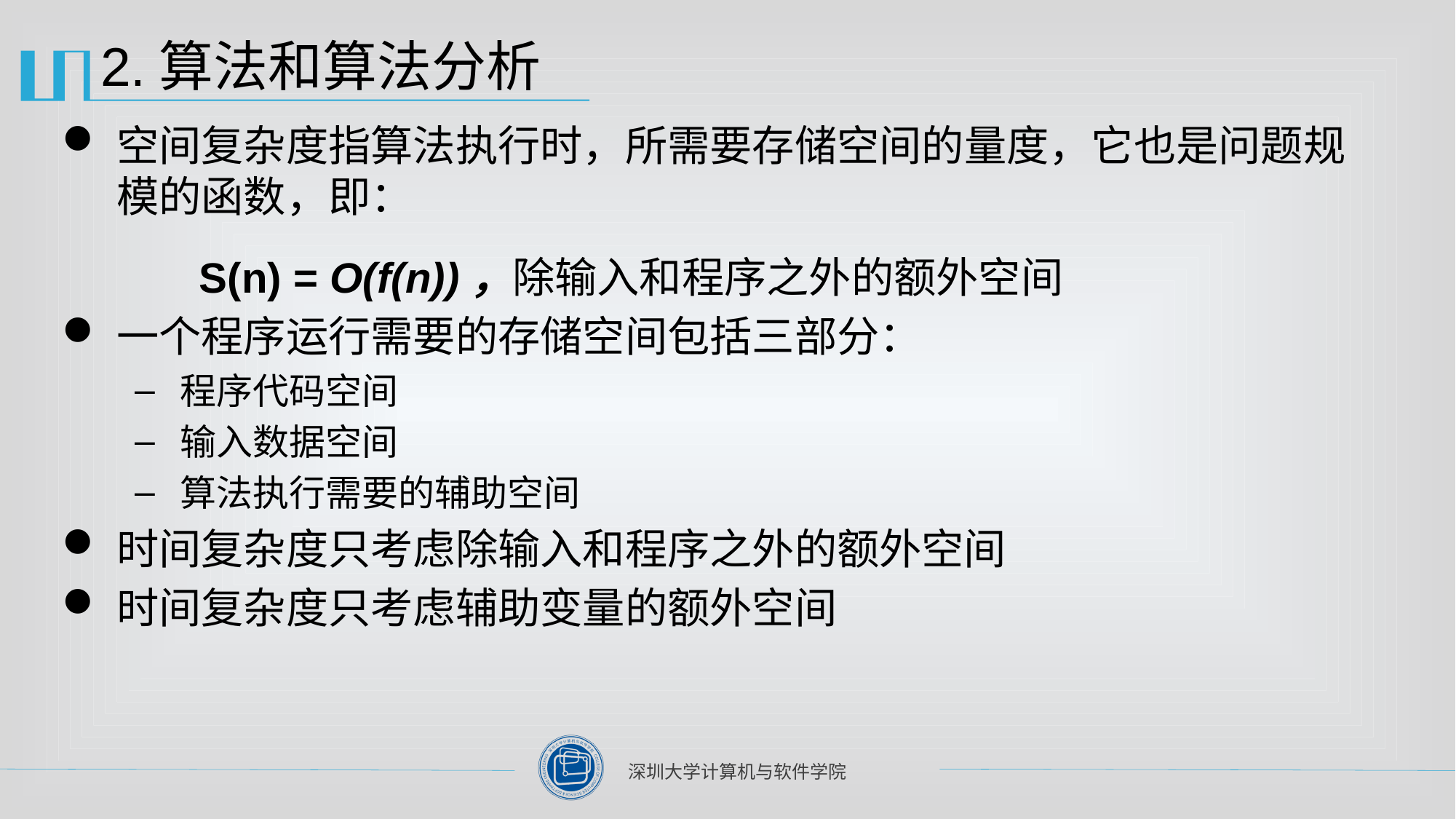

# 2.算法和算法分析
空间复杂度指算法执行时，所需要存储空间的量度，它也是问题规模的函数，即：
　　　S(n) = O(f(n))，除输入和程序之外的额外空间
一个程序运行需要的存储空间包括三部分：
程序代码空间
输入数据空间
算法执行需要的辅助空间
时间复杂度只考虑除输入和程序之外的额外空间
时间复杂度只考虑辅助变量的额外空间
31